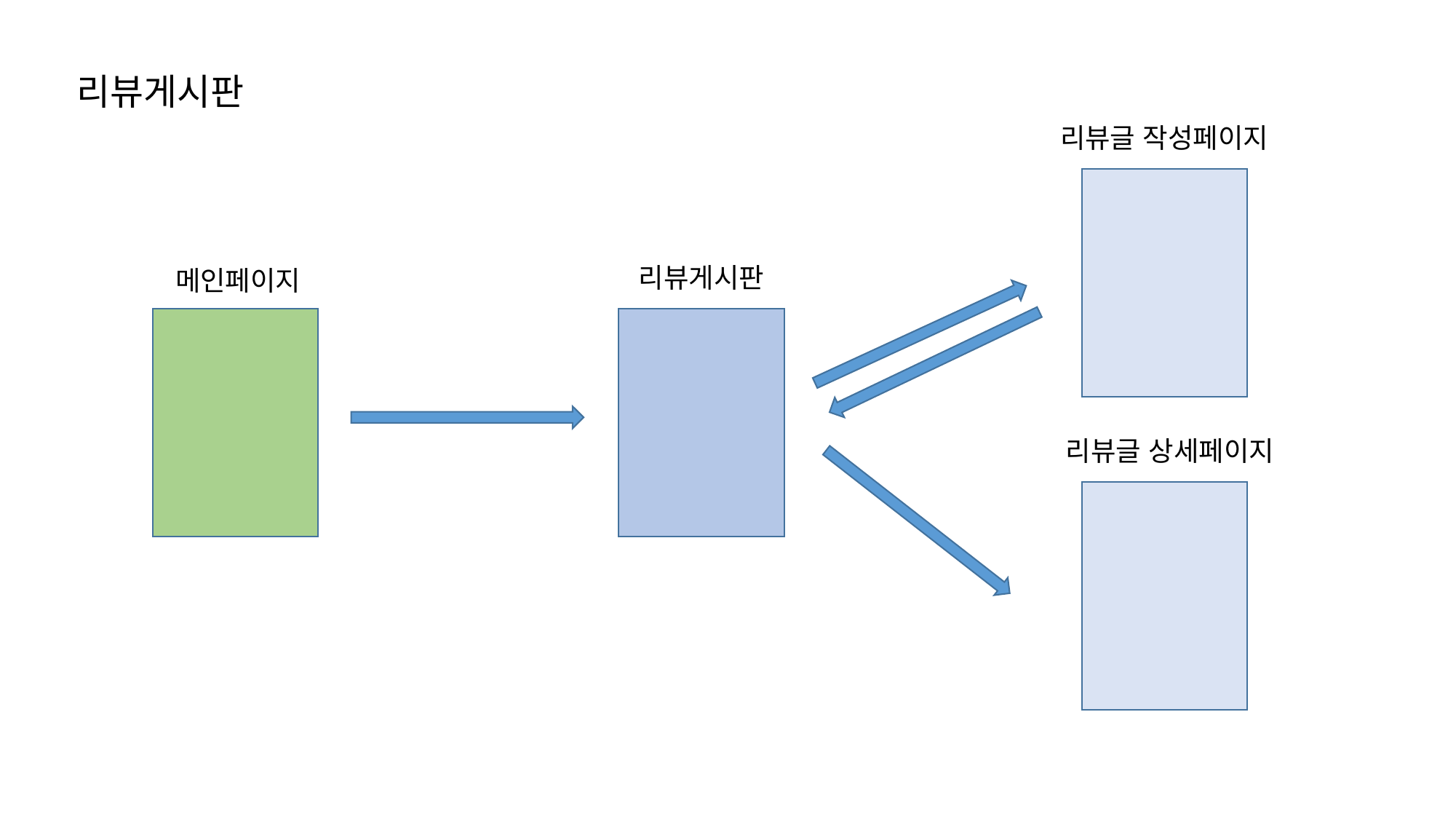

리뷰게시판
리뷰글 작성페이지

리뷰게시판
메인페이지

리뷰글 상세페이지